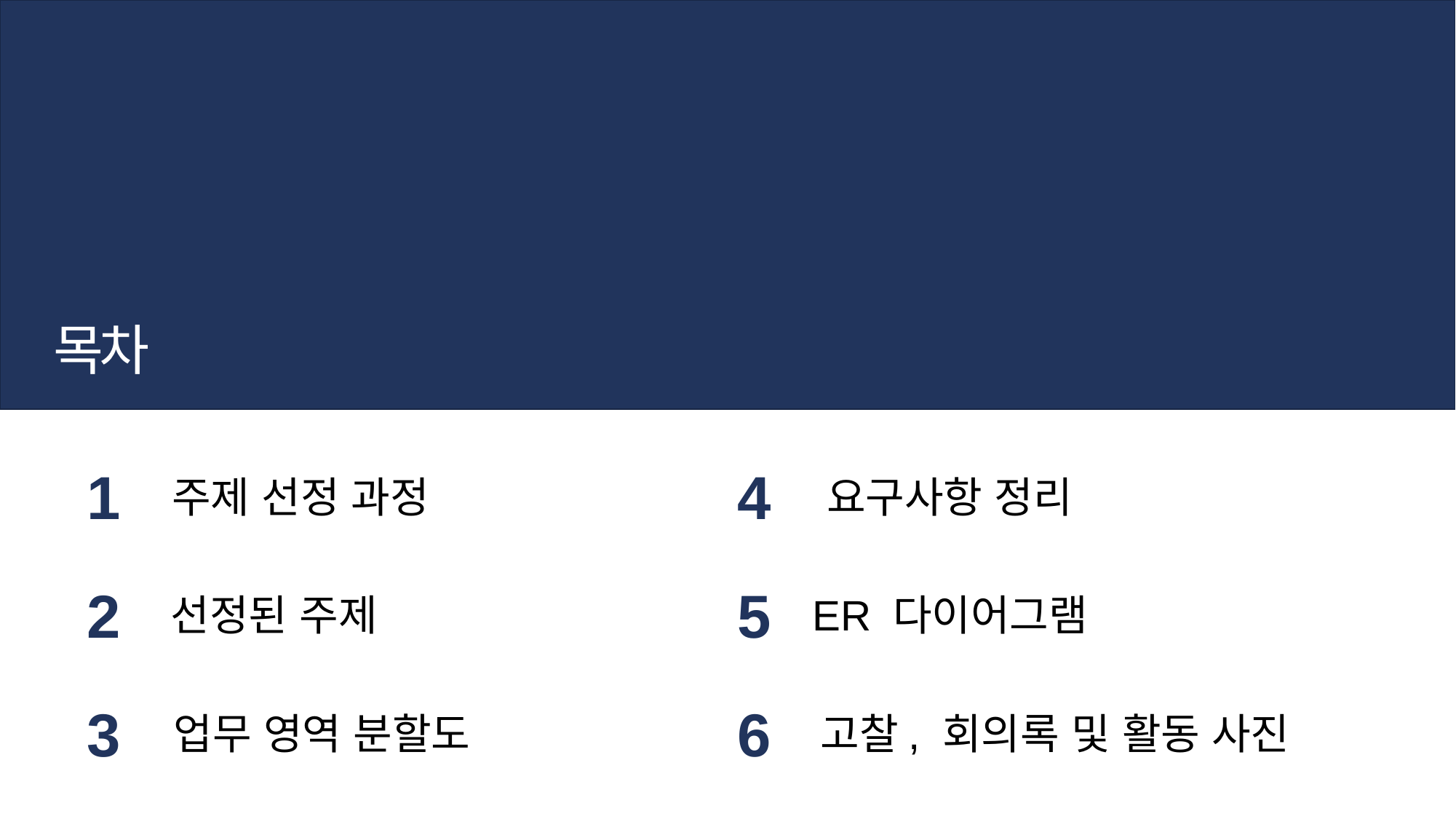

목차
1
주제 선정 과정
4
요구사항 정리
2
선정된 주제
5
ER 다이어그램
3
업무 영역 분할도
6
고찰, 회의록 및 활동 사진